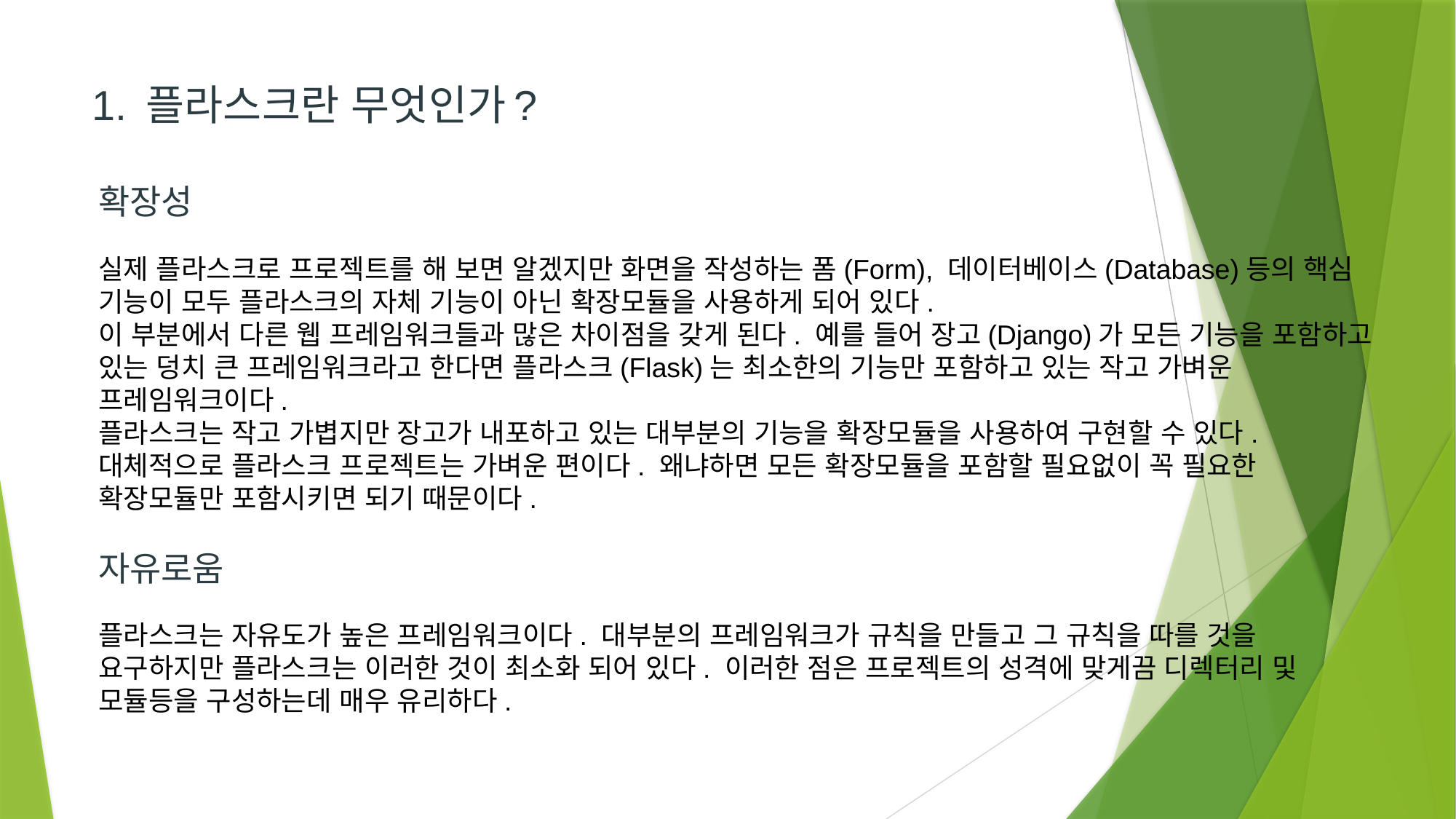

# 1. 플라스크란 무엇인가?
확장성
실제 플라스크로 프로젝트를 해 보면 알겠지만 화면을 작성하는 폼(Form), 데이터베이스(Database)등의 핵심 기능이 모두 플라스크의 자체 기능이 아닌 확장모듈을 사용하게 되어 있다.
이 부분에서 다른 웹 프레임워크들과 많은 차이점을 갖게 된다. 예를 들어 장고(Django)가 모든 기능을 포함하고 있는 덩치 큰 프레임워크라고 한다면 플라스크(Flask)는 최소한의 기능만 포함하고 있는 작고 가벼운 프레임워크이다.
플라스크는 작고 가볍지만 장고가 내포하고 있는 대부분의 기능을 확장모듈을 사용하여 구현할 수 있다. 대체적으로 플라스크 프로젝트는 가벼운 편이다. 왜냐하면 모든 확장모듈을 포함할 필요없이 꼭 필요한 확장모듈만 포함시키면 되기 때문이다.
자유로움
플라스크는 자유도가 높은 프레임워크이다. 대부분의 프레임워크가 규칙을 만들고 그 규칙을 따를 것을 요구하지만 플라스크는 이러한 것이 최소화 되어 있다. 이러한 점은 프로젝트의 성격에 맞게끔 디렉터리 및 모듈등을 구성하는데 매우 유리하다.